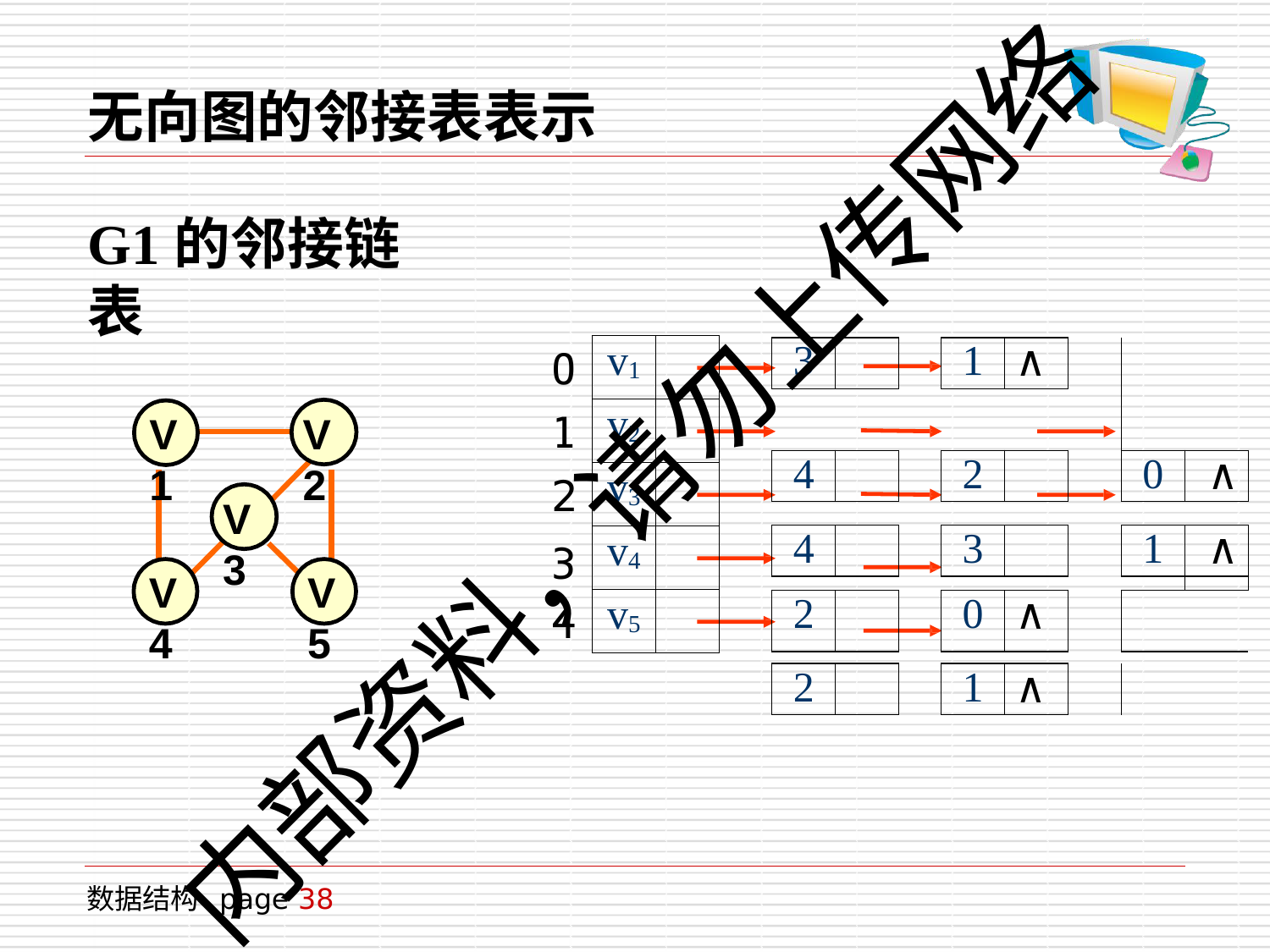

# 无向图的邻接表表示

G1的邻接链表
0
1
2
3
4
| v1 |  |
| --- | --- |
| v2 |  |
| v3 |  |
| v4 |  |
| v5 |  |
| 3 |  |  | 1 | ∧ |  |  |  |
| --- | --- | --- | --- | --- | --- | --- | --- |
|  |  |  |  |  |  |  |  |
| 4 |  |  | 2 |  |  | 0 | ∧ |
|  |  |  |  |  |  |  |  |
| 4 |  |  | 3 |  |  | 1 | ∧ |
|  |  |  |  |  |  |  |  |
| 2 |  |  | 0 | ∧ |  |  |  |
|  |  |  |  |  |  |  |  |
| 2 |  |  | 1 | ∧ |  |  |  |

V1
V2

内部资料，请勿上传网络

V3

V4
V5

数据结构
page 38